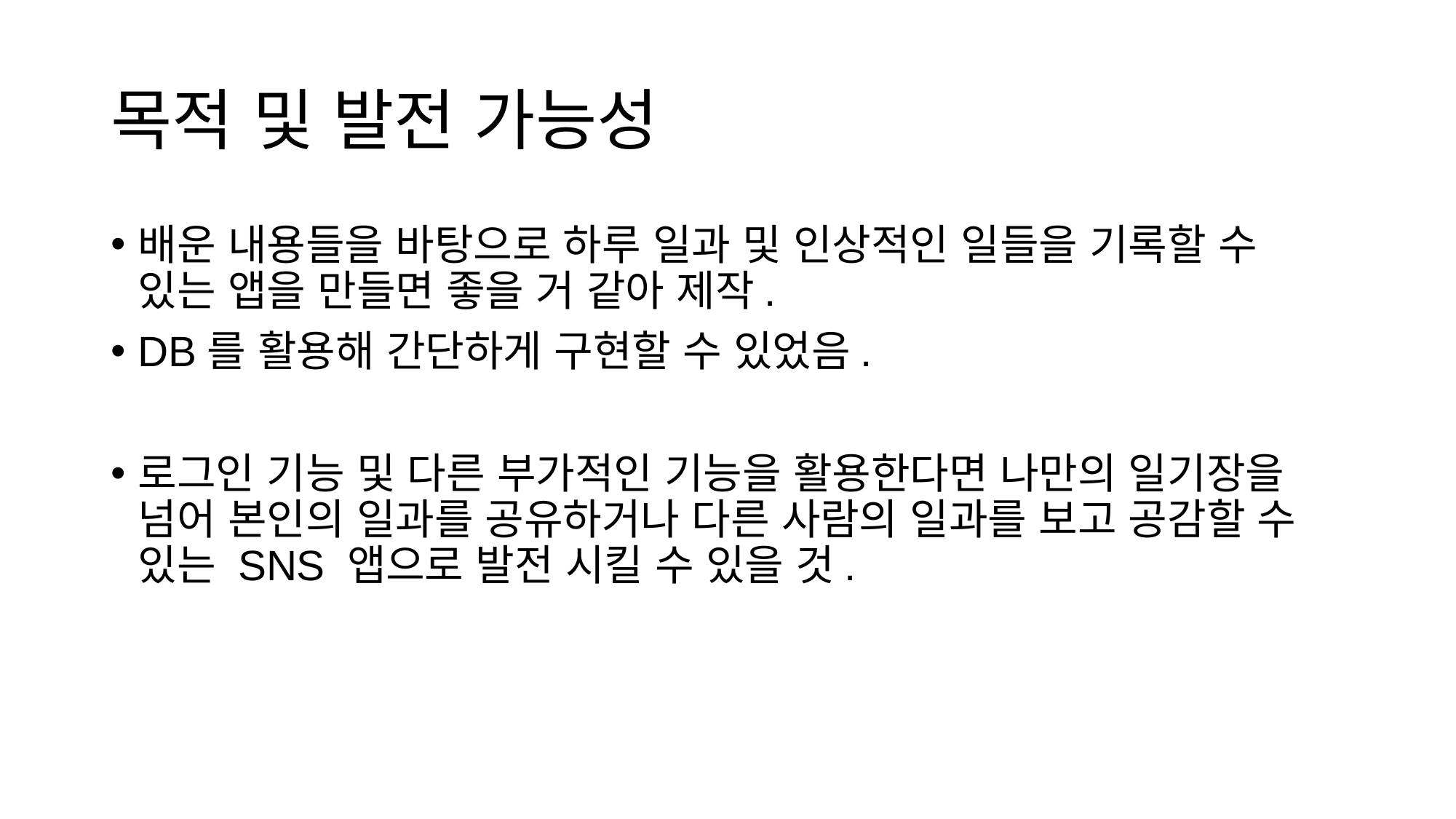

# 목적 및 발전 가능성
배운 내용들을 바탕으로 하루 일과 및 인상적인 일들을 기록할 수 있는 앱을 만들면 좋을 거 같아 제작.
DB를 활용해 간단하게 구현할 수 있었음.

로그인 기능 및 다른 부가적인 기능을 활용한다면 나만의 일기장을 넘어 본인의 일과를 공유하거나 다른 사람의 일과를 보고 공감할 수 있는 SNS 앱으로 발전 시킬 수 있을 것.